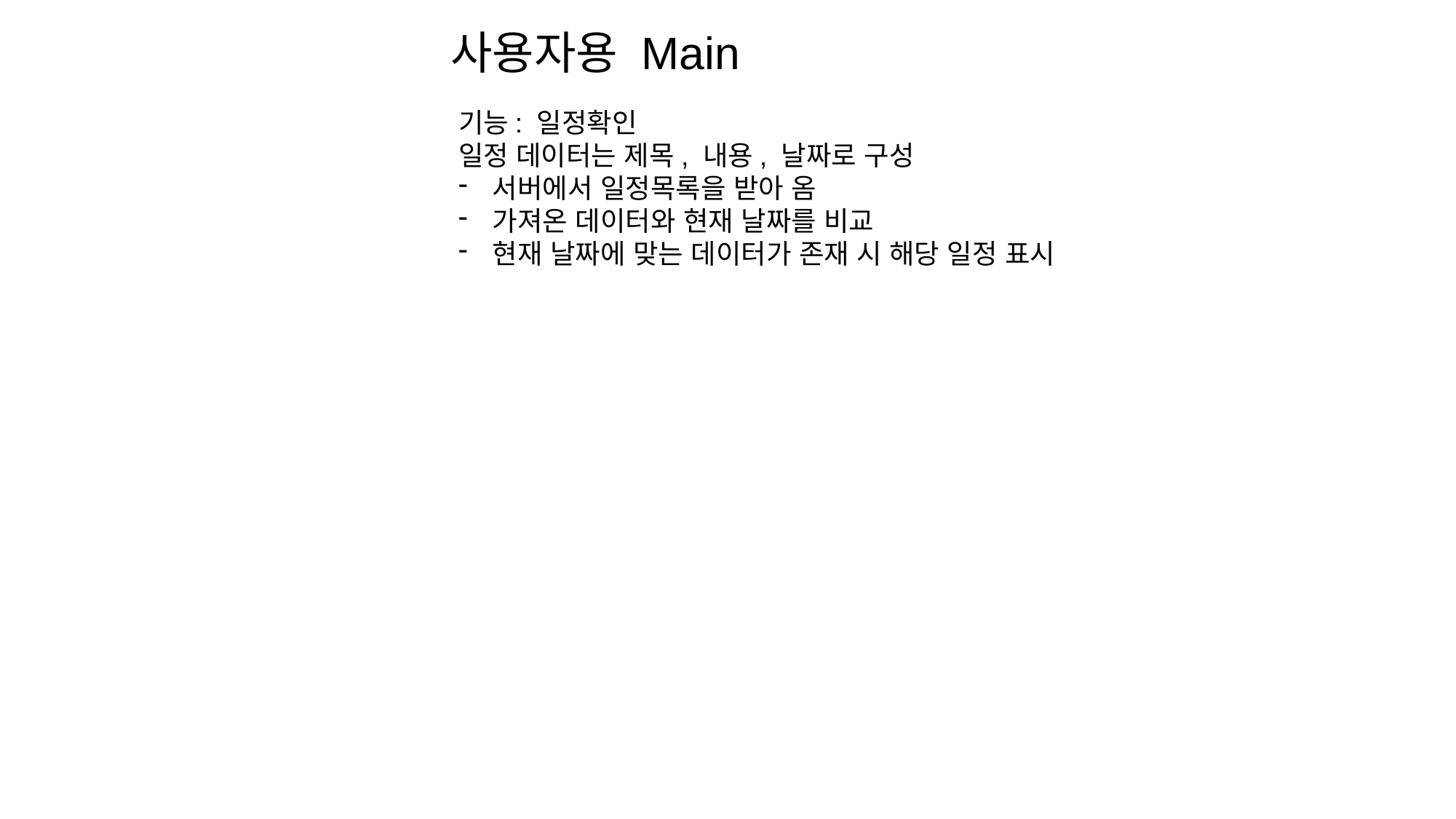

사용자용 Main
기능: 일정확인
일정 데이터는 제목, 내용, 날짜로 구성
서버에서 일정목록을 받아 옴
가져온 데이터와 현재 날짜를 비교
현재 날짜에 맞는 데이터가 존재 시 해당 일정 표시